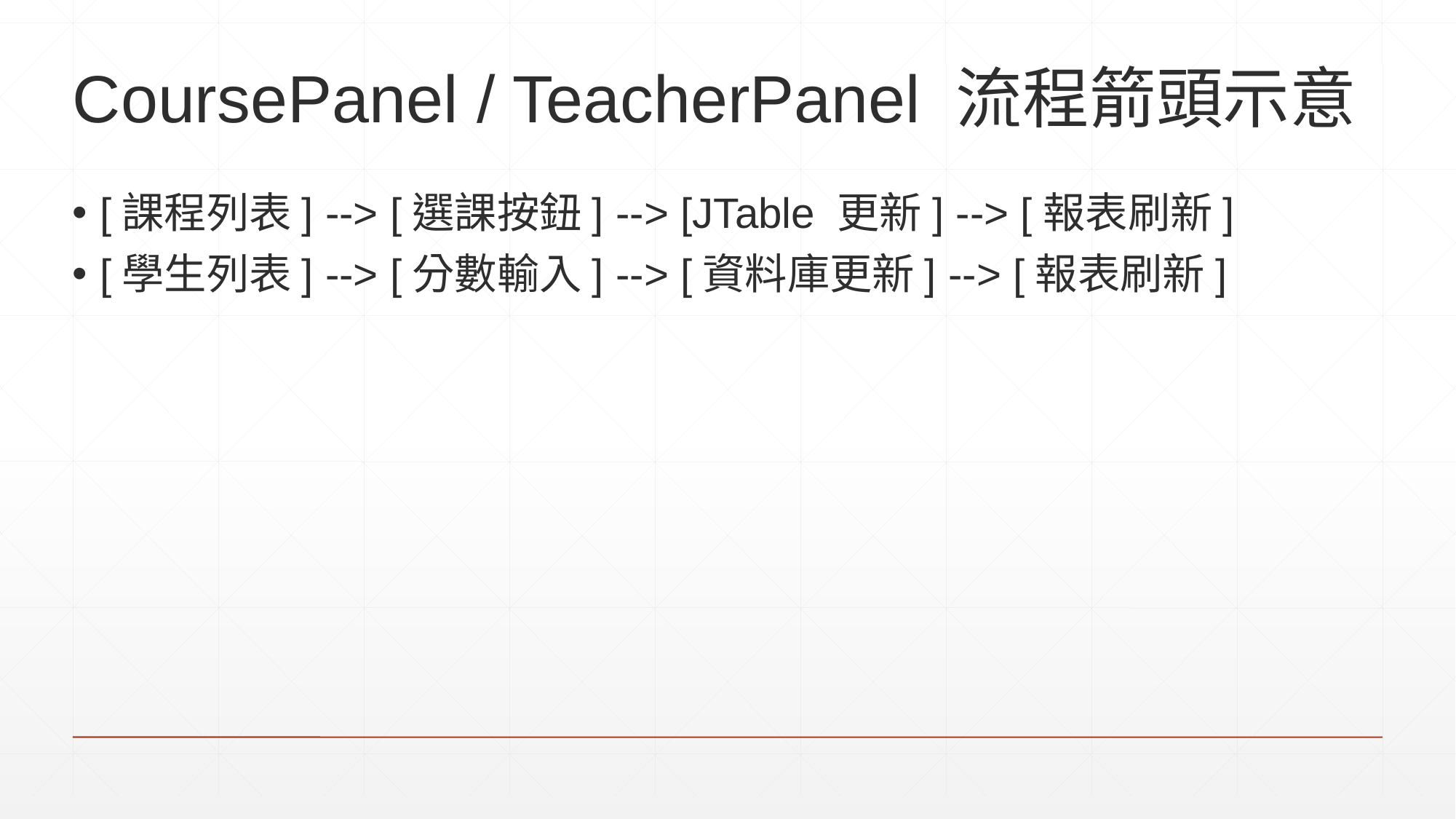

# CoursePanel / TeacherPanel 流程箭頭示意
[課程列表] --> [選課按鈕] --> [JTable 更新] --> [報表刷新]
[學生列表] --> [分數輸入] --> [資料庫更新] --> [報表刷新]